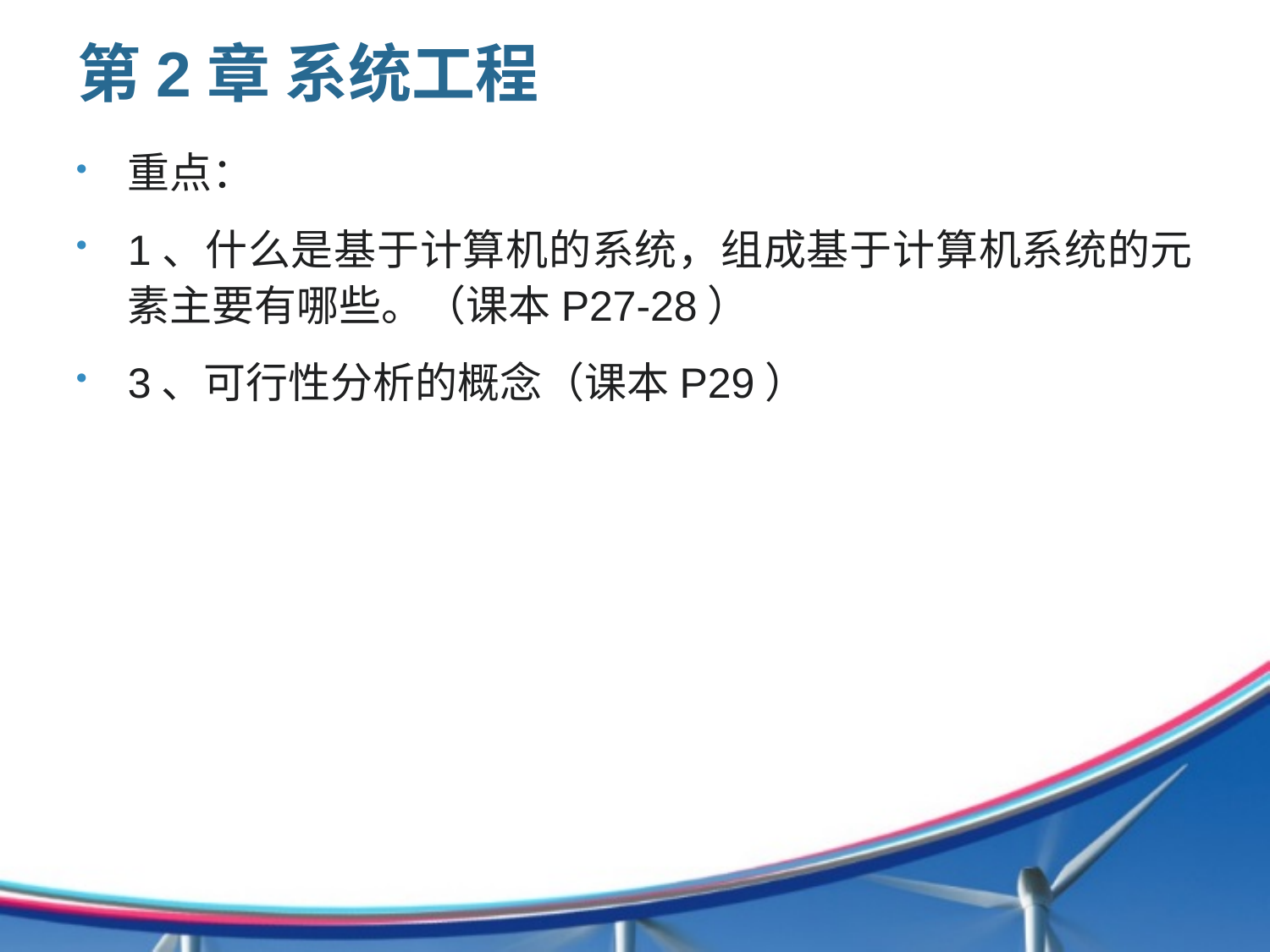

# 第2章 系统工程
重点：
1、什么是基于计算机的系统，组成基于计算机系统的元素主要有哪些。（课本P27-28）
3、可行性分析的概念（课本P29）